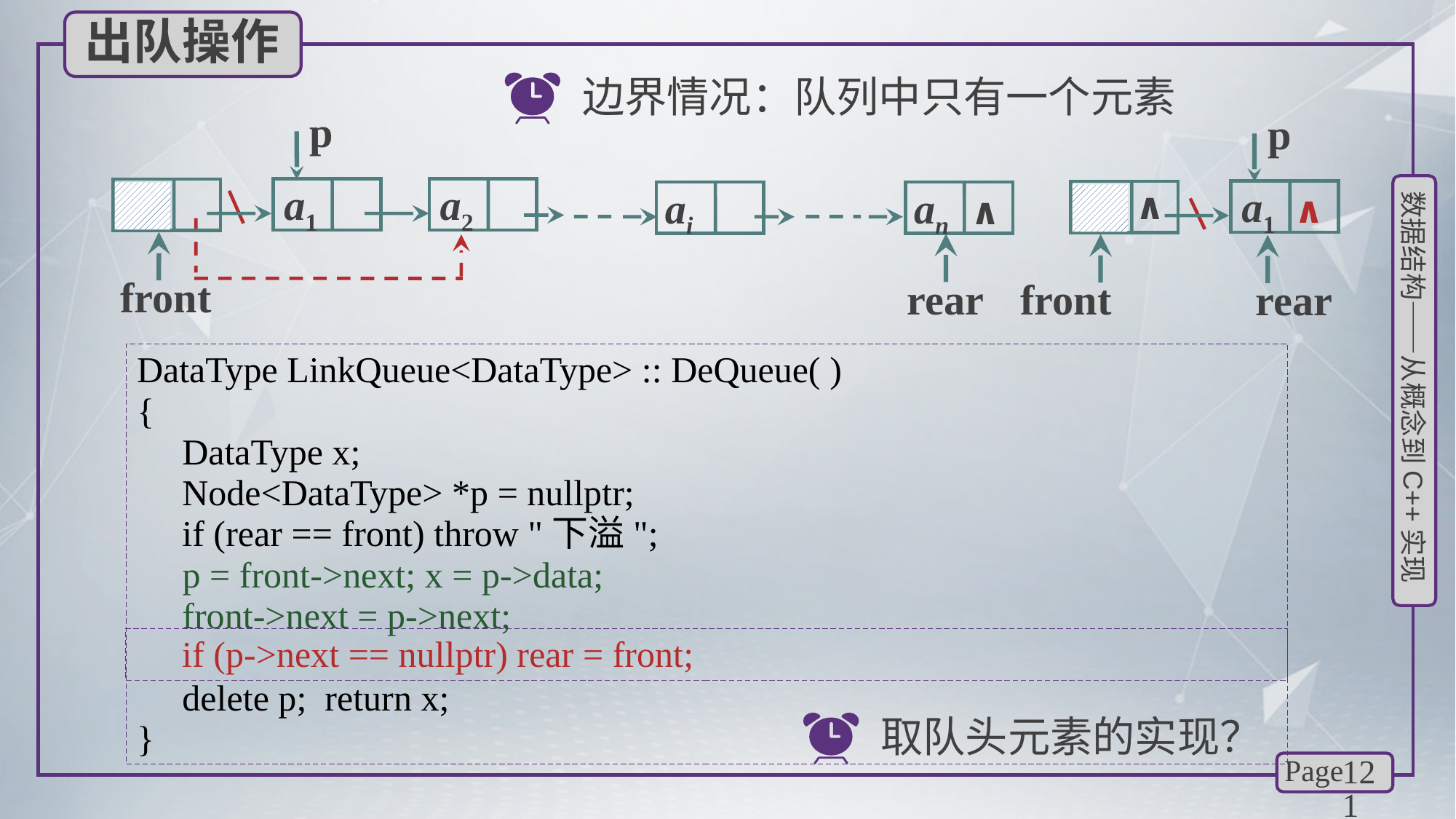

出队操作

边界情况：队列中只有一个元素

p

p

∧

a1

a2

a1

∧

front
ai

an

∧

front

rear

rear
DataType LinkQueue<DataType> :: DeQueue( )
{
     DataType x;
     Node<DataType> *p = nullptr;
     if (rear == front) throw "下溢";
     p = front->next; x = p->data;
     front->next = p->next;

     delete p;  return x;
}
     if (p->next == nullptr) rear = front;
取队头元素的实现？